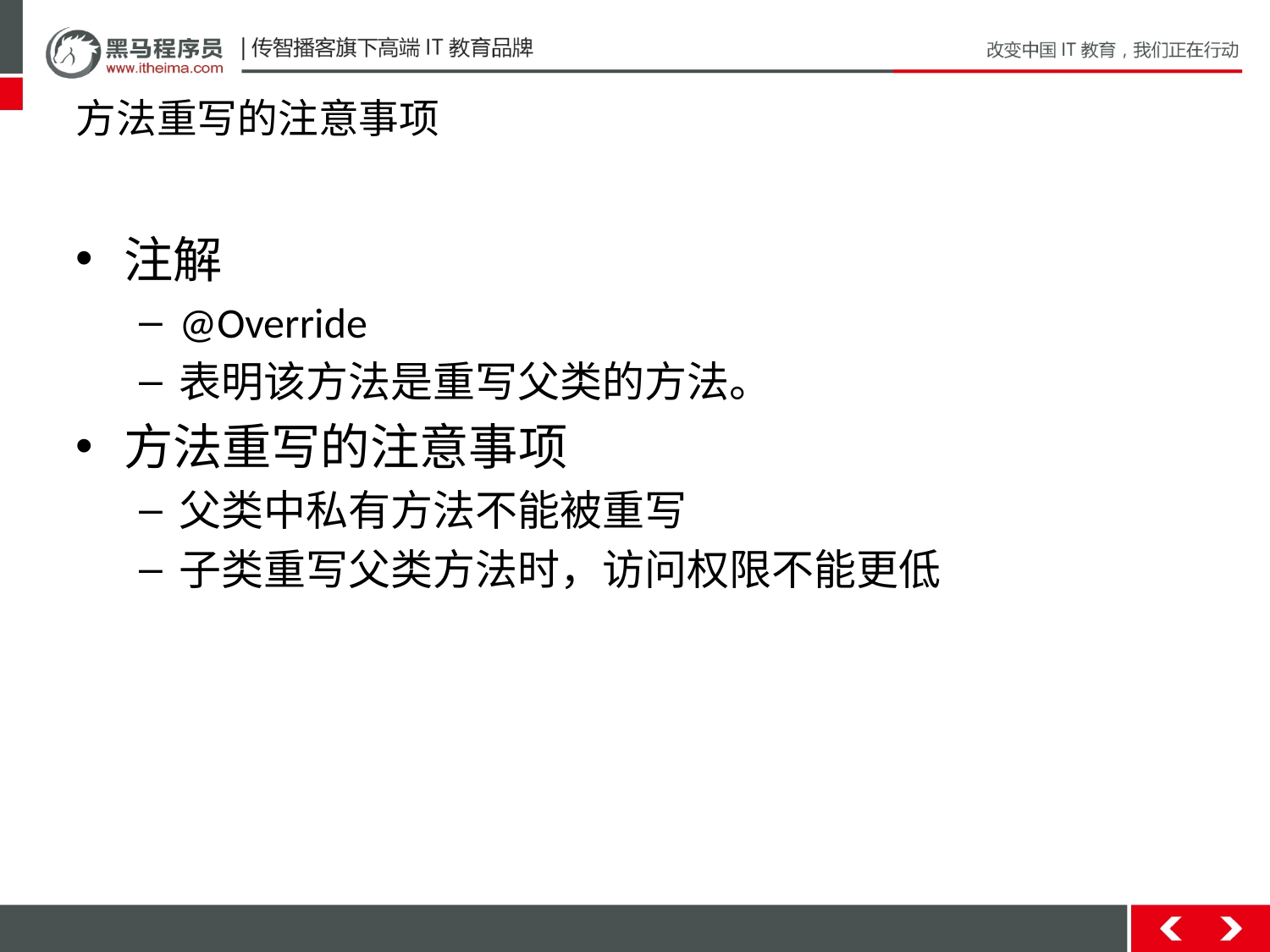

# 方法重写的注意事项
注解
@Override
表明该方法是重写父类的方法。
方法重写的注意事项
父类中私有方法不能被重写
子类重写父类方法时，访问权限不能更低